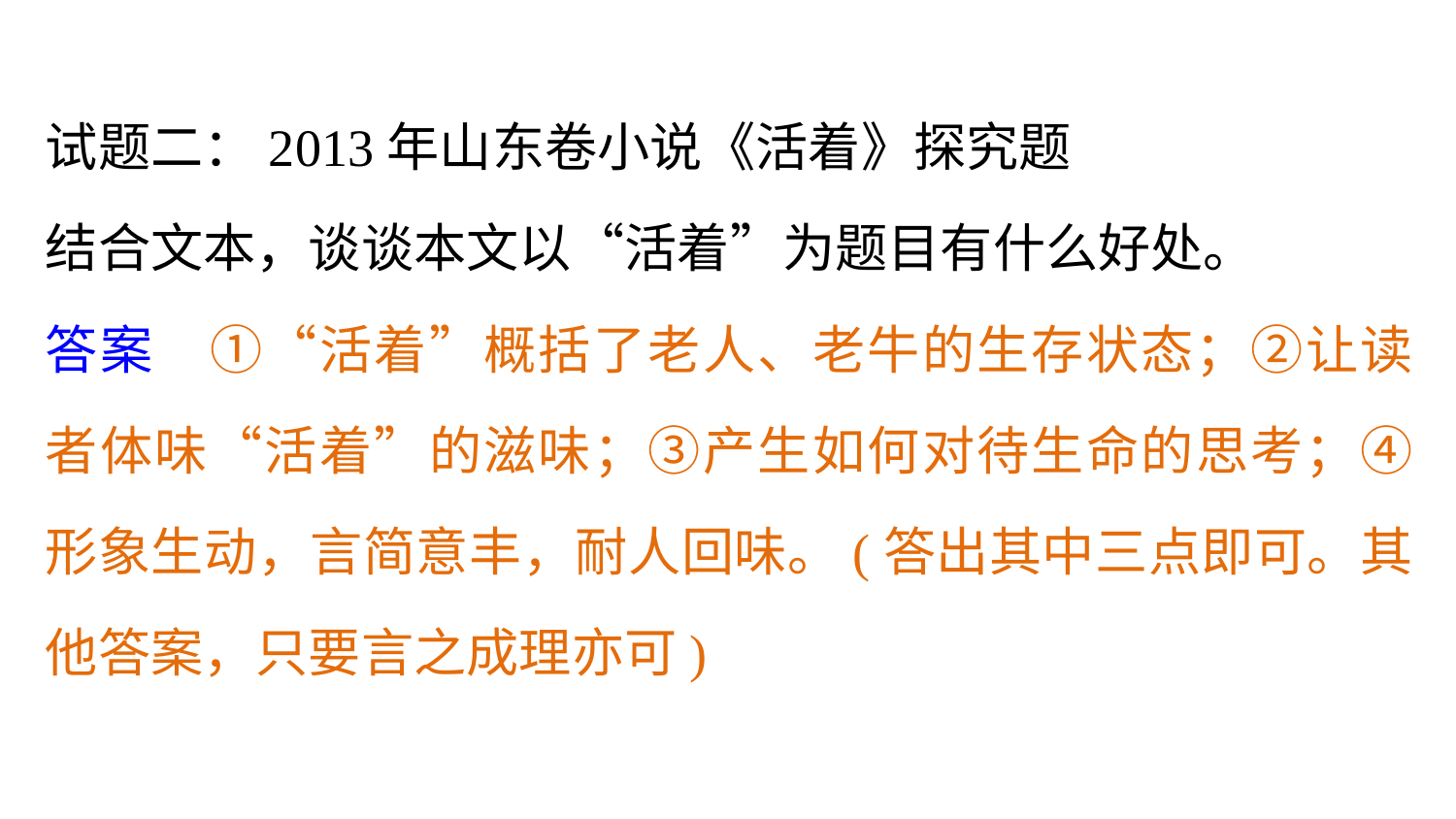

试题二：2013年山东卷小说《活着》探究题
结合文本，谈谈本文以“活着”为题目有什么好处。
答案　①“活着”概括了老人、老牛的生存状态；②让读者体味“活着”的滋味；③产生如何对待生命的思考；④形象生动，言简意丰，耐人回味。(答出其中三点即可。其他答案，只要言之成理亦可)